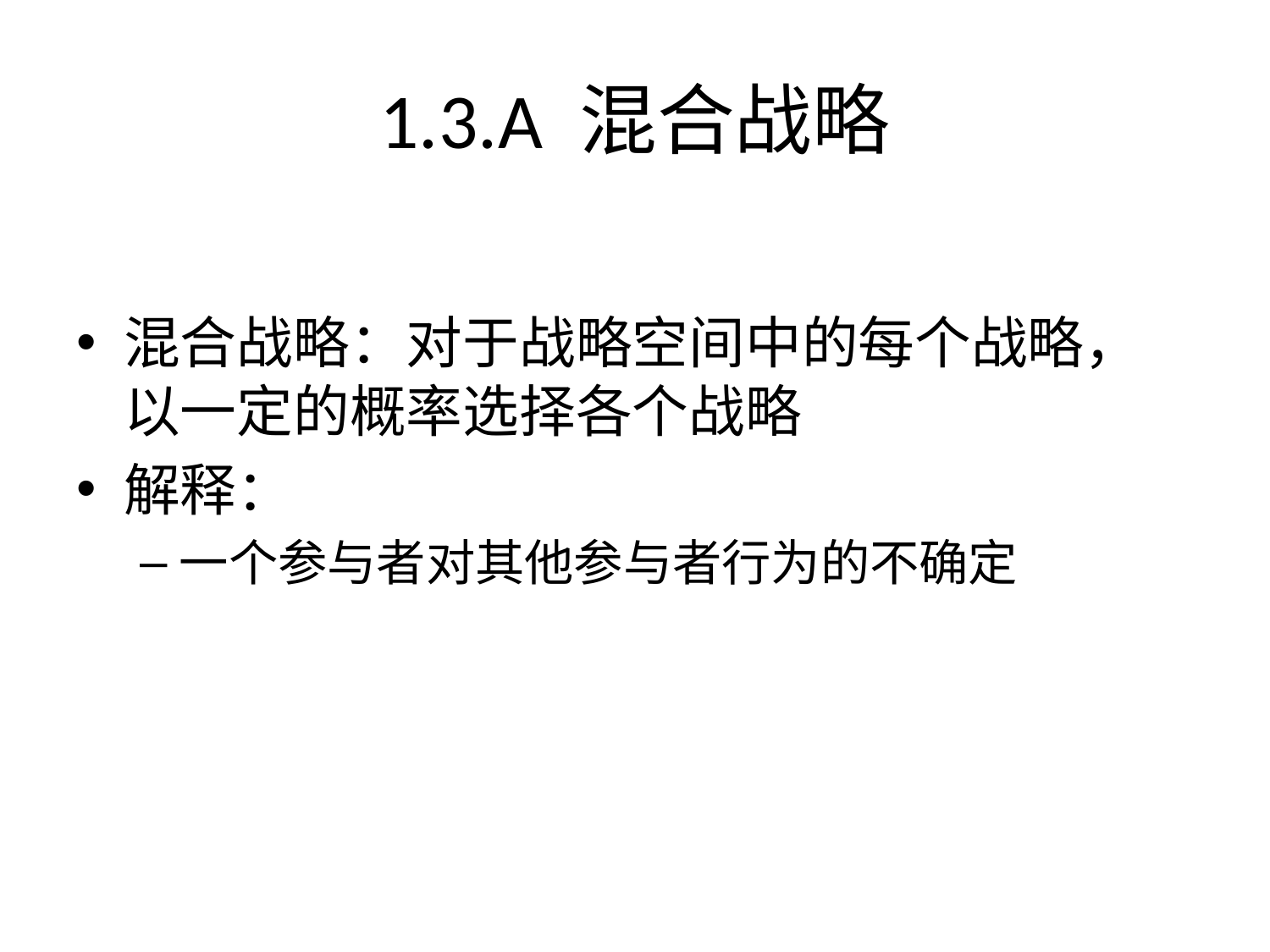

# 1.3.A 混合战略

混合战略：对于战略空间中的每个战略，以一定的概率选择各个战略
解释：
一个参与者对其他参与者行为的不确定